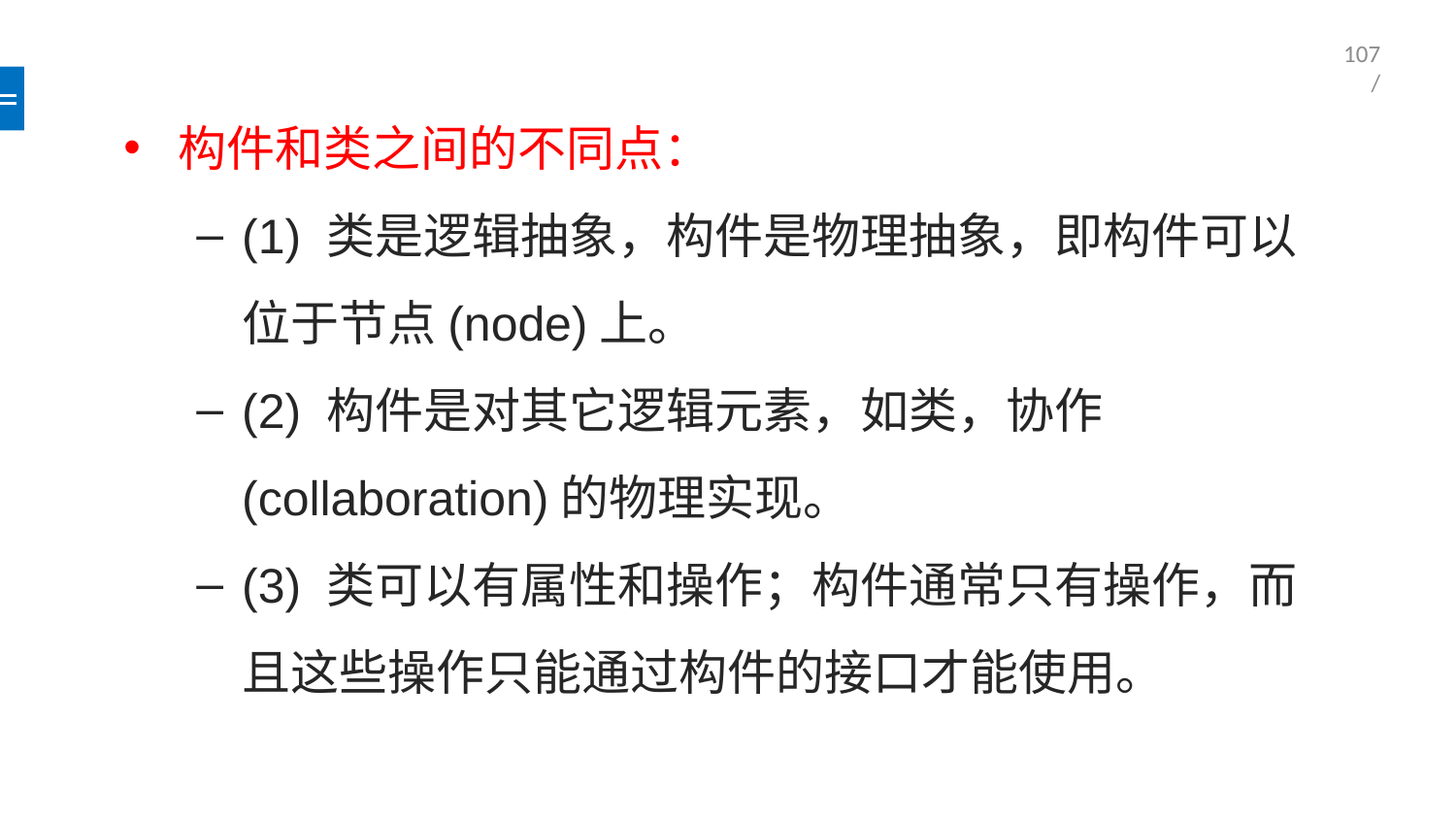

构件和类之间的不同点：
(1) 类是逻辑抽象，构件是物理抽象，即构件可以位于节点(node)上。
(2) 构件是对其它逻辑元素，如类，协作(collaboration)的物理实现。
(3) 类可以有属性和操作；构件通常只有操作，而且这些操作只能通过构件的接口才能使用。

107/